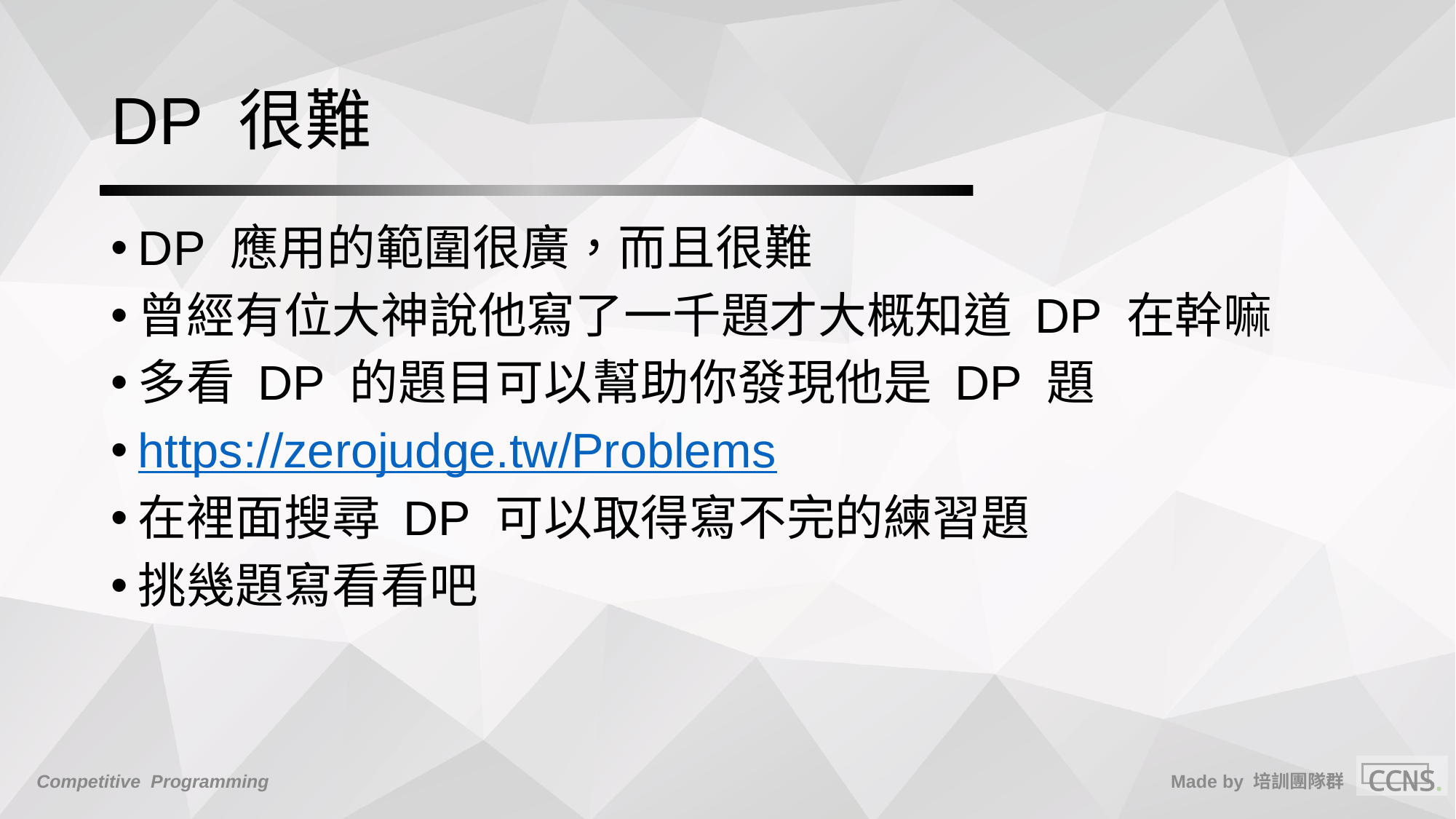

# DP 很難
DP 應用的範圍很廣，而且很難
曾經有位大神說他寫了一千題才大概知道 DP 在幹嘛
多看 DP 的題目可以幫助你發現他是 DP 題
https://zerojudge.tw/Problems
在裡面搜尋 DP 可以取得寫不完的練習題
挑幾題寫看看吧